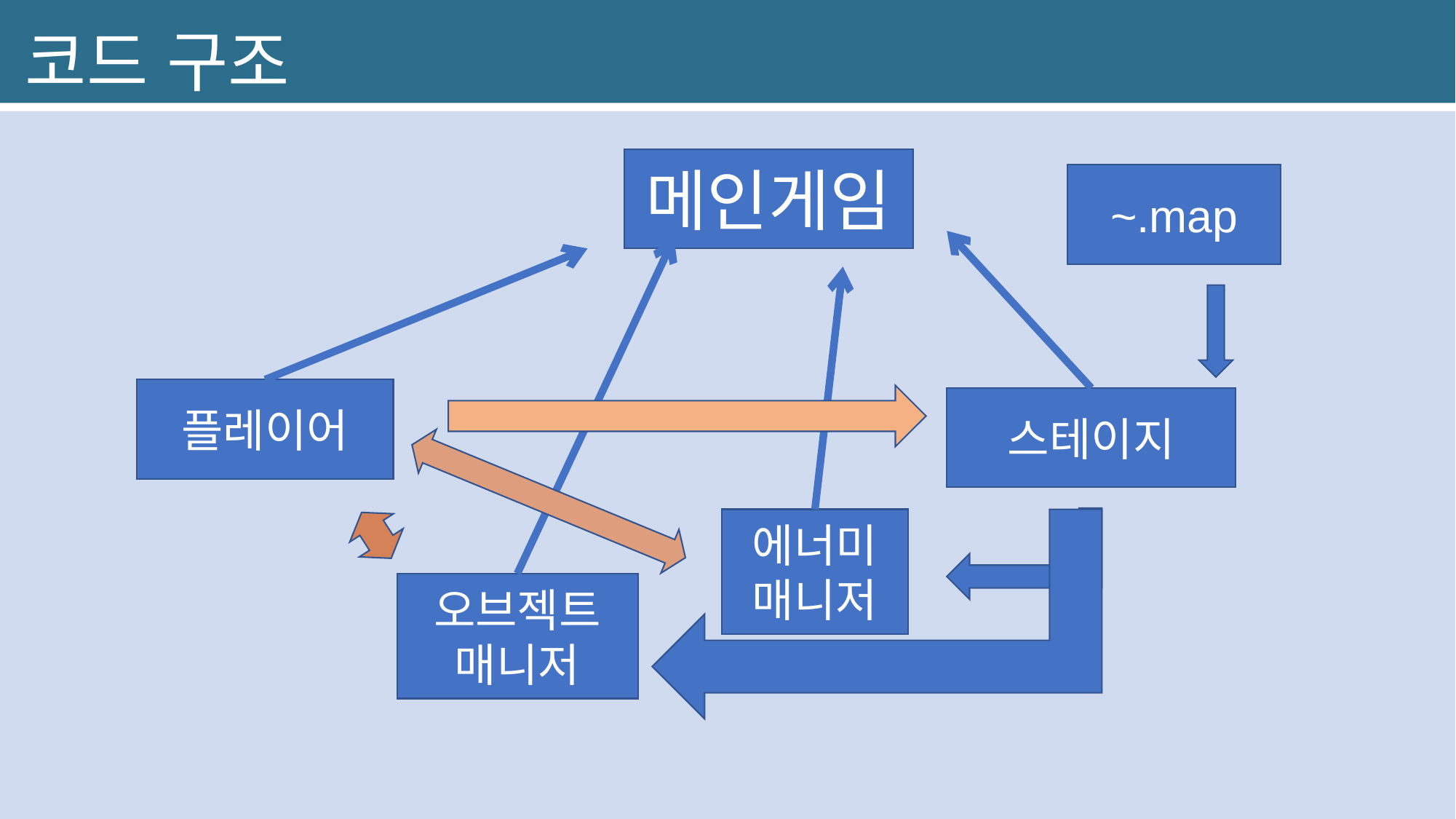

# 코드 구조
메인게임
~.map

플레이어
스테이지

에너미
매니저

오브젝트
매니저